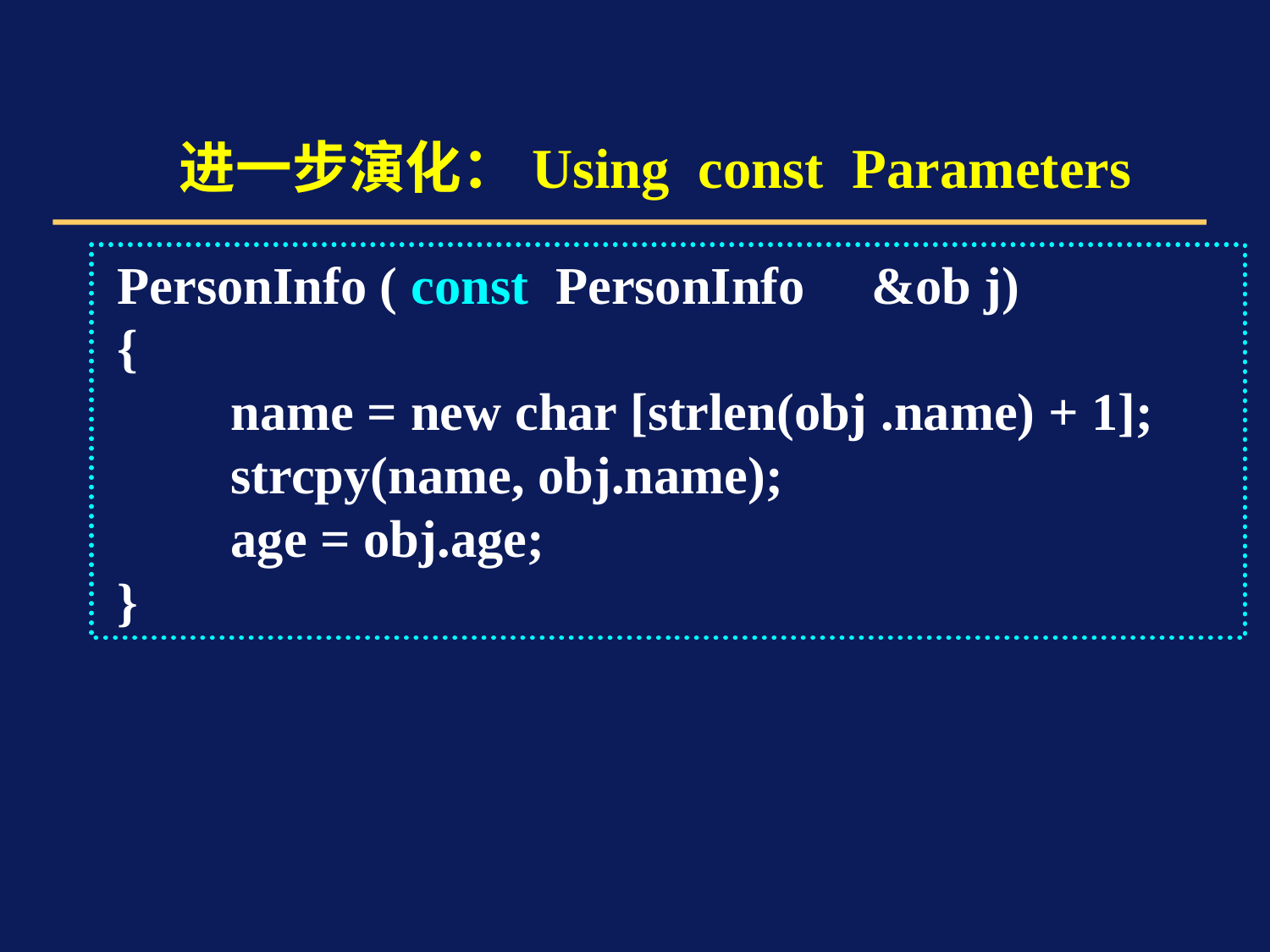

# 进一步演化：Using  const  Parameters
 PersonInfo ( const  PersonInfo     &ob j)
 {
 	name = new char [strlen(obj .name) + 1];
	strcpy(name, obj.name);
	age = obj.age;
 }
31